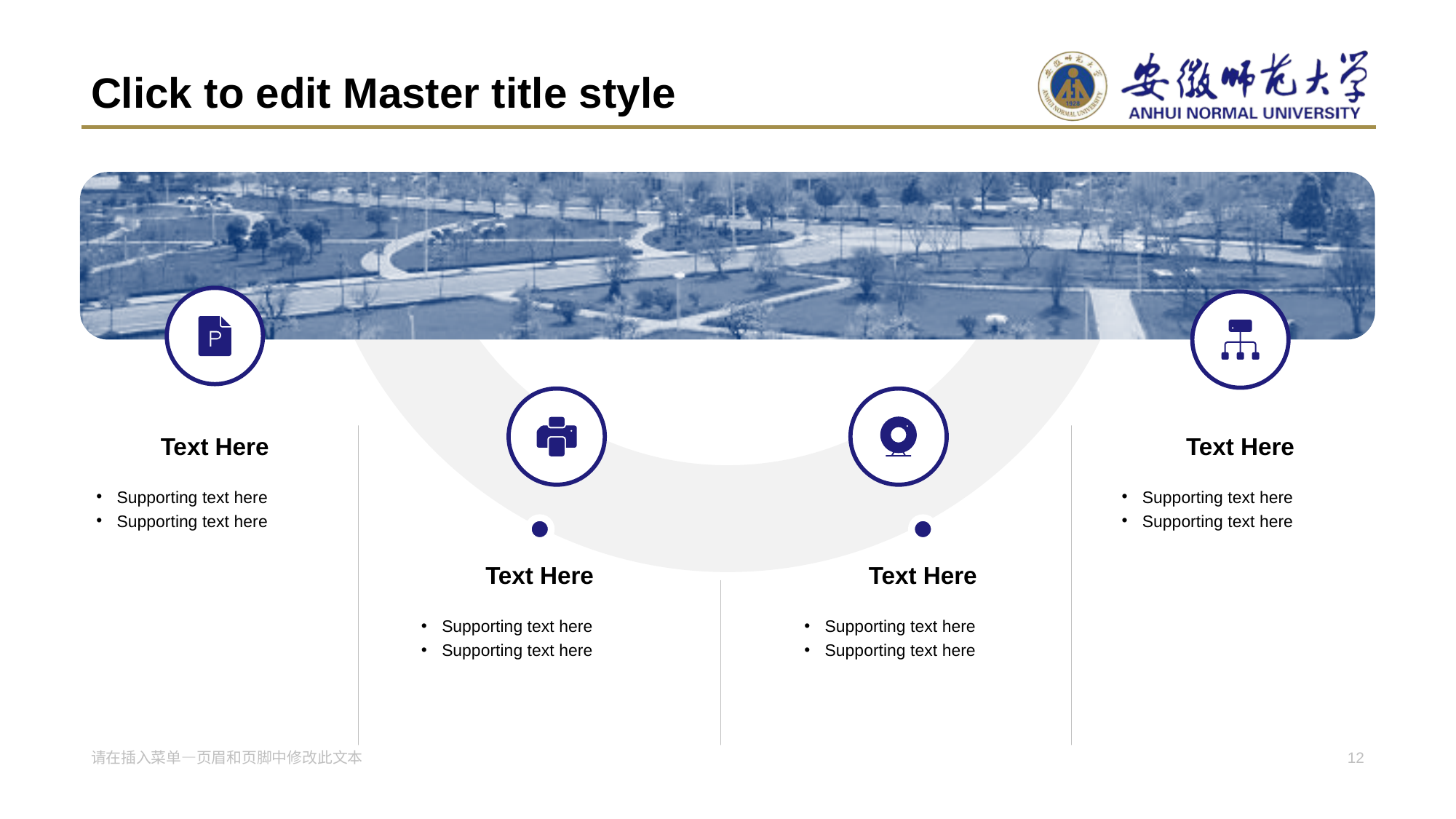

# Click to edit Master title style

Text Here
Text Here
Supporting text here
Supporting text here
Supporting text here
Supporting text here

Text Here
Text Here
Supporting text here
Supporting text here
Supporting text here
Supporting text here
请在插入菜单—页眉和页脚中修改此文本
12